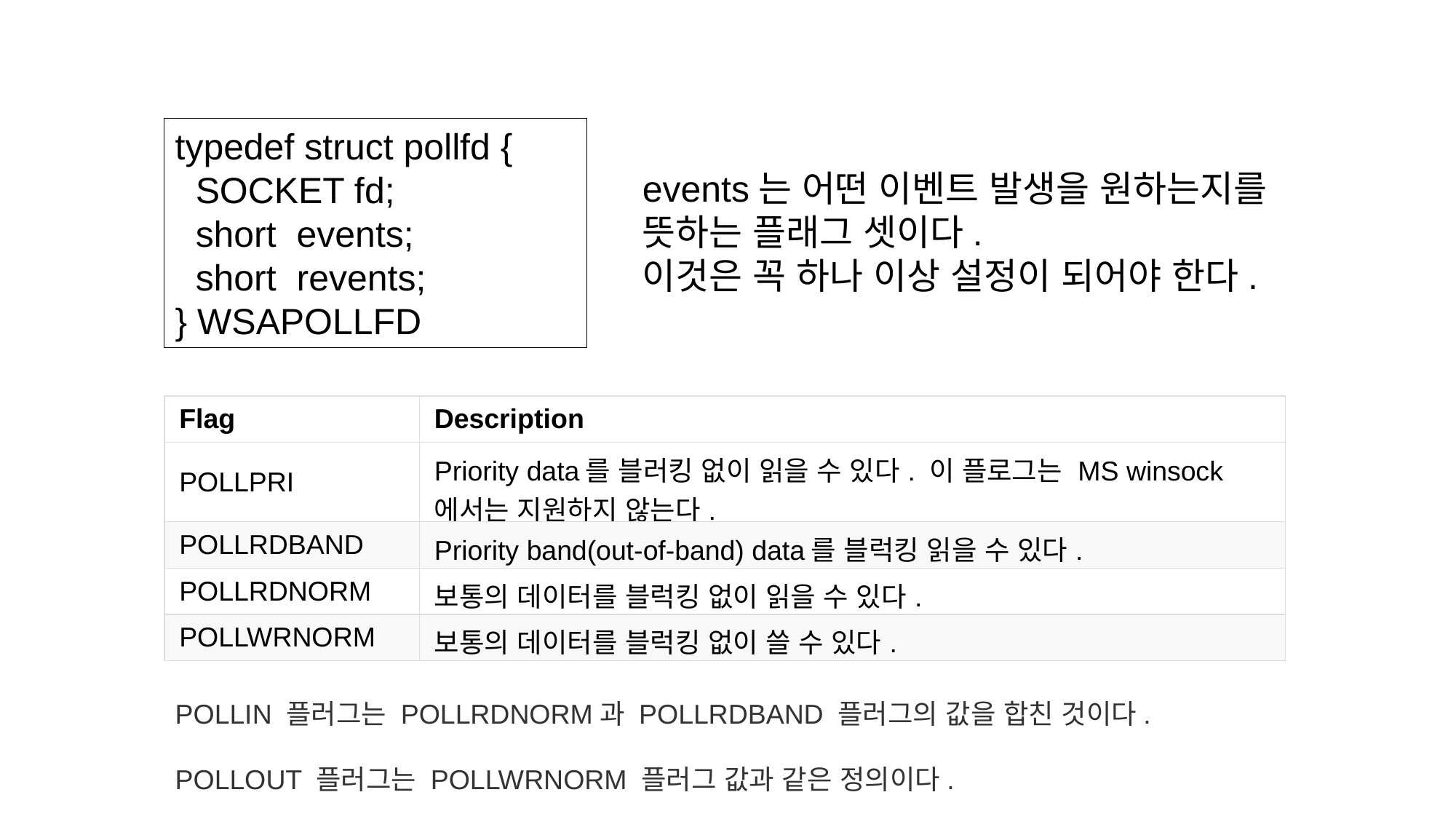

typedef struct pollfd {
  SOCKET fd;
  short  events;
  short  revents;
} WSAPOLLFD
events는 어떤 이벤트 발생을 원하는지를 뜻하는 플래그 셋이다.
이것은 꼭 하나 이상 설정이 되어야 한다.
| Flag | Description |
| --- | --- |
| POLLPRI | Priority data를 블러킹 없이 읽을 수 있다. 이 플로그는 MS winsock에서는 지원하지 않는다. |
| POLLRDBAND | Priority band(out-of-band) data를 블럭킹 읽을 수 있다. |
| POLLRDNORM | 보통의 데이터를 블럭킹 없이 읽을 수 있다. |
| POLLWRNORM | 보통의 데이터를 블럭킹 없이 쓸 수 있다. |
POLLIN 플러그는 POLLRDNORM과 POLLRDBAND 플러그의 값을 합친 것이다. 
POLLOUT 플러그는 POLLWRNORM 플러그 값과 같은 정의이다.